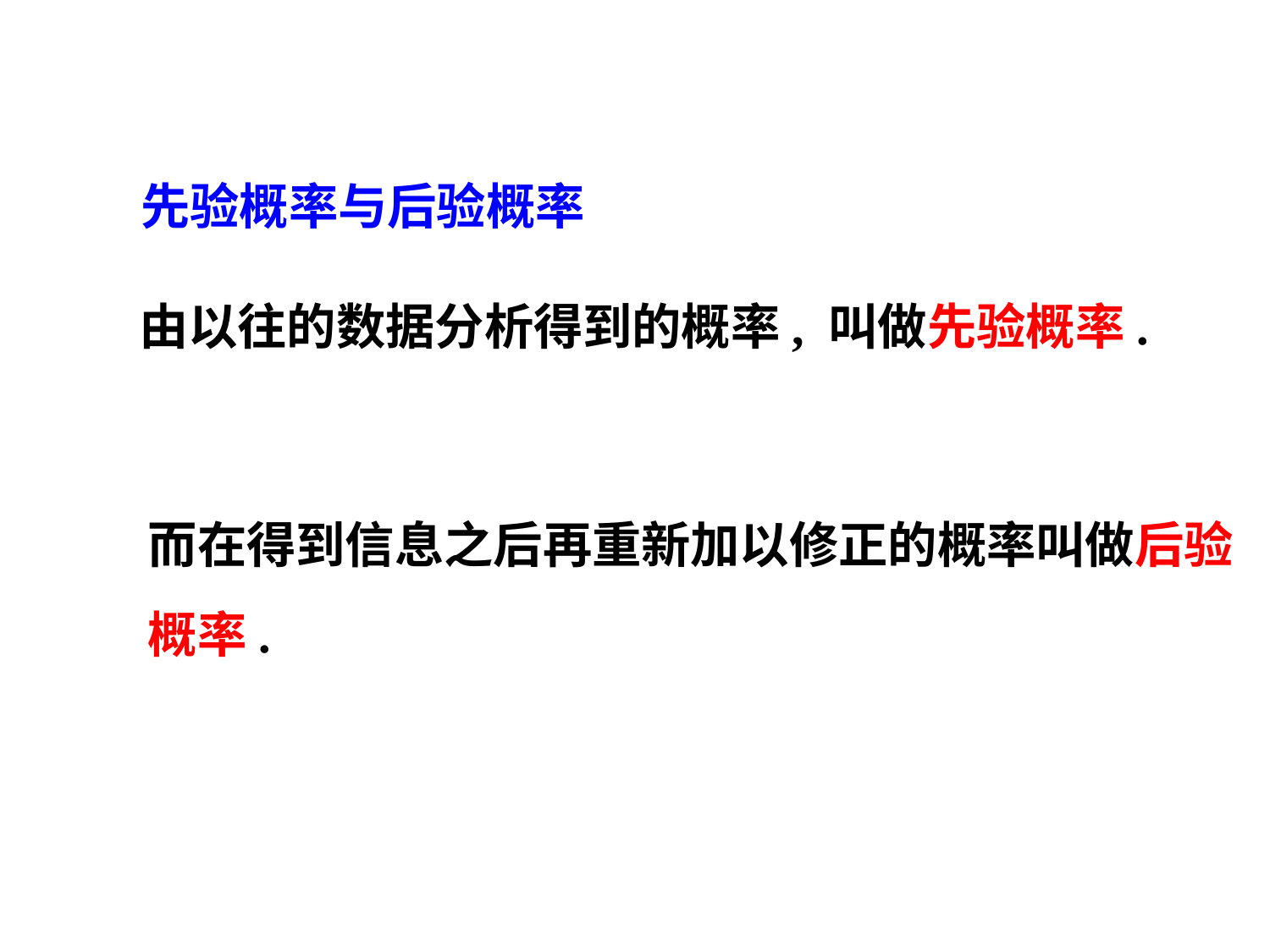

先验概率与后验概率
由以往的数据分析得到的概率, 叫做先验概率.
而在得到信息之后再重新加以修正的概率叫做后验
概率.